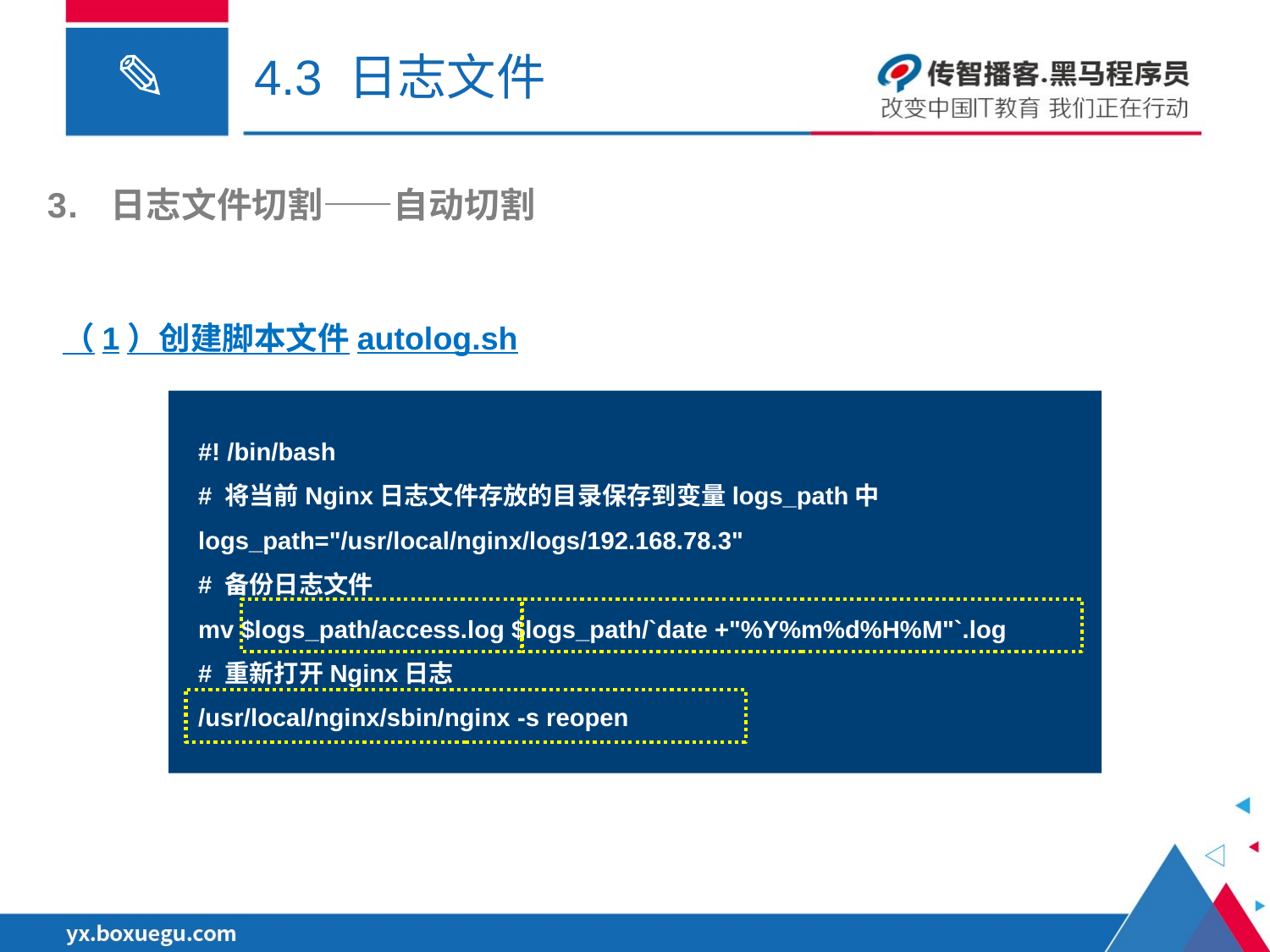

# 4.3 日志文件
日志文件切割——自动切割
（1）创建脚本文件autolog.sh

#! /bin/bash
# 将当前Nginx日志文件存放的目录保存到变量logs_path中
logs_path="/usr/local/nginx/logs/192.168.78.3"
# 备份日志文件
mv $logs_path/access.log $logs_path/`date +"%Y%m%d%H%M"`.log
# 重新打开Nginx日志
/usr/local/nginx/sbin/nginx -s reopen